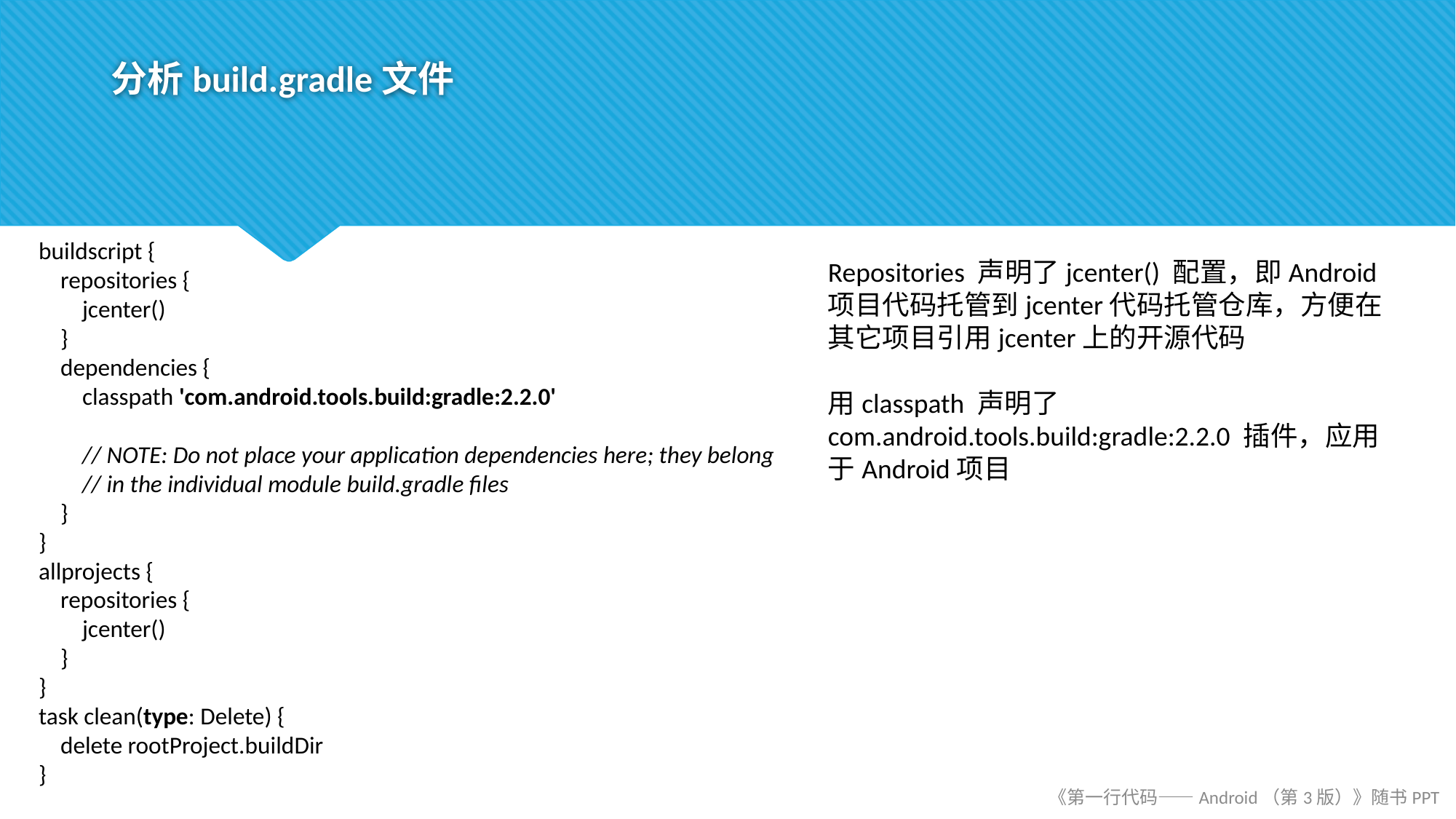

# 分析build.gradle文件
buildscript {
    repositories {
        jcenter()
    }
    dependencies {
        classpath 'com.android.tools.build:gradle:2.2.0'
        // NOTE: Do not place your application dependencies here; they belong
        // in the individual module build.gradle files
    }
}
allprojects {
    repositories {
        jcenter()
    }
}
task clean(type: Delete) {
    delete rootProject.buildDir
}
Repositories 声明了jcenter() 配置，即Android项目代码托管到jcenter代码托管仓库，方便在其它项目引用jcenter上的开源代码

用classpath 声明了 com.android.tools.build:gradle:2.2.0 插件，应用于Android项目